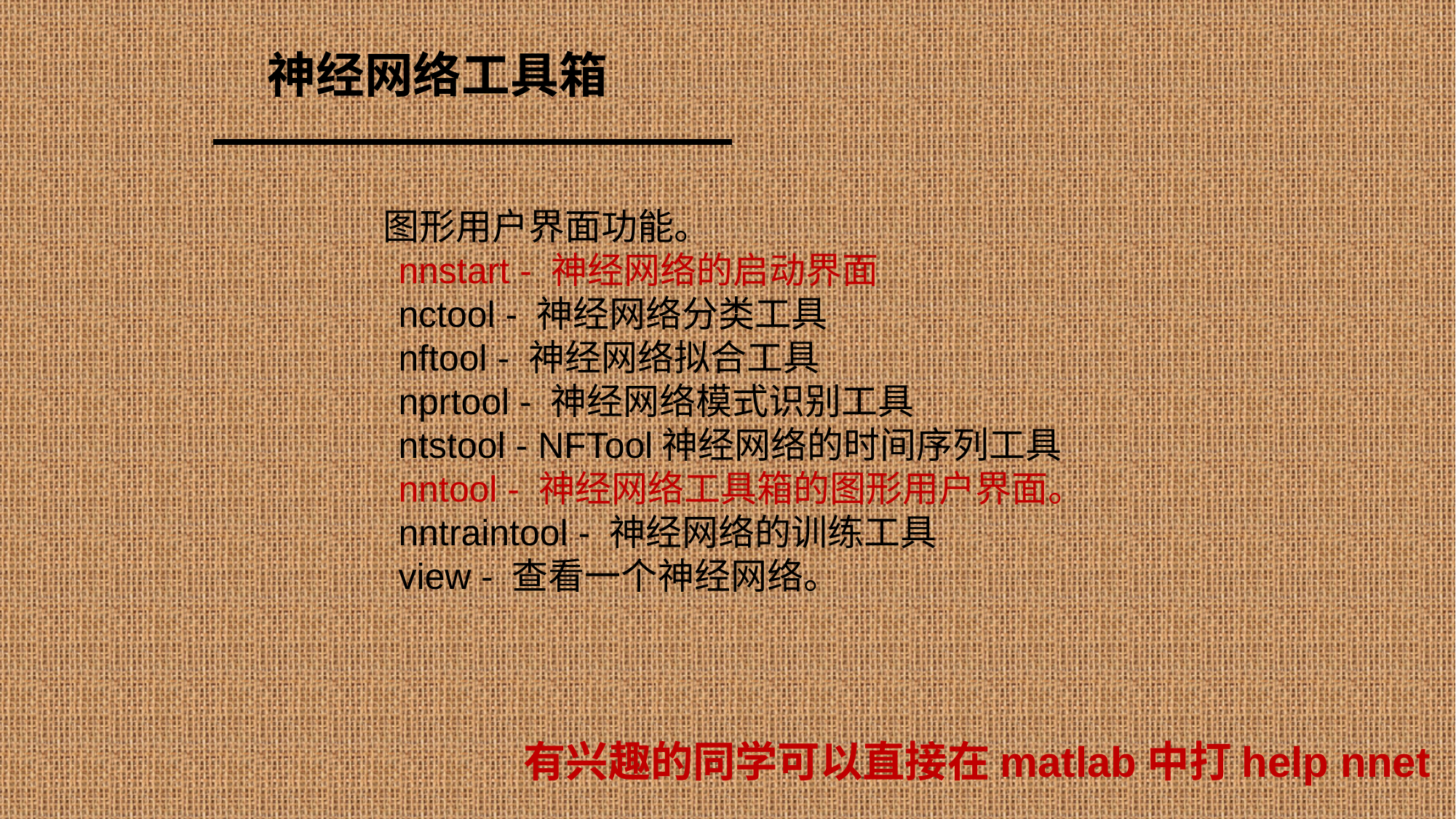

神经网络工具箱
  图形用户界面功能。
    nnstart - 神经网络的启动界面
    nctool - 神经网络分类工具
    nftool - 神经网络拟合工具
    nprtool - 神经网络模式识别工具
    ntstool - NFTool神经网络的时间序列工具
    nntool - 神经网络工具箱的图形用户界面。
    nntraintool - 神经网络的训练工具
    view - 查看一个神经网络。
有兴趣的同学可以直接在matlab中打help nnet